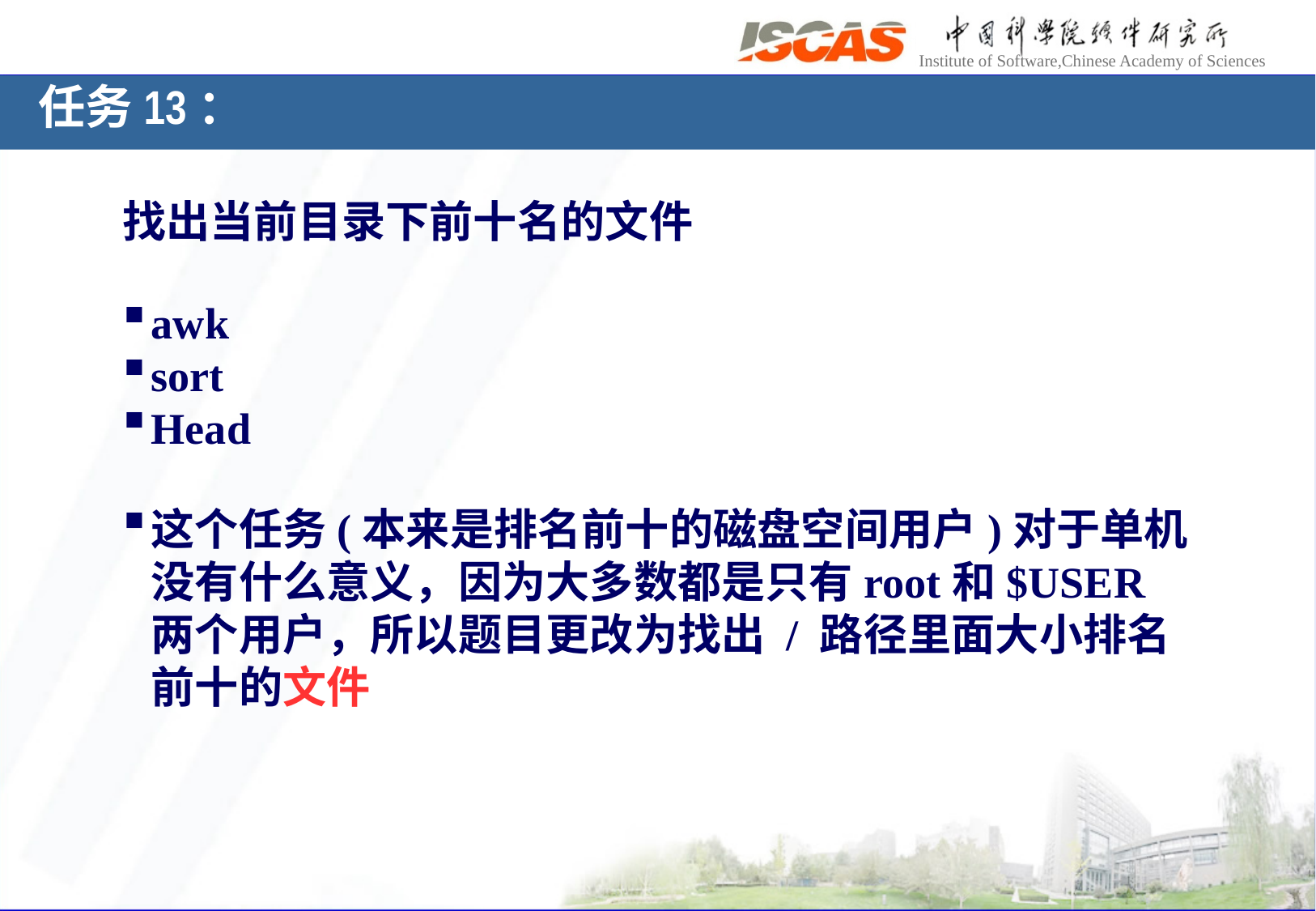

任务13：
任务16：
找出当前目录下前十名的文件

awk
sort
Head

这个任务(本来是排名前十的磁盘空间用户)对于单机没有什么意义，因为大多数都是只有root和$USER两个用户，所以题目更改为找出 / 路径里面大小排名前十的文件